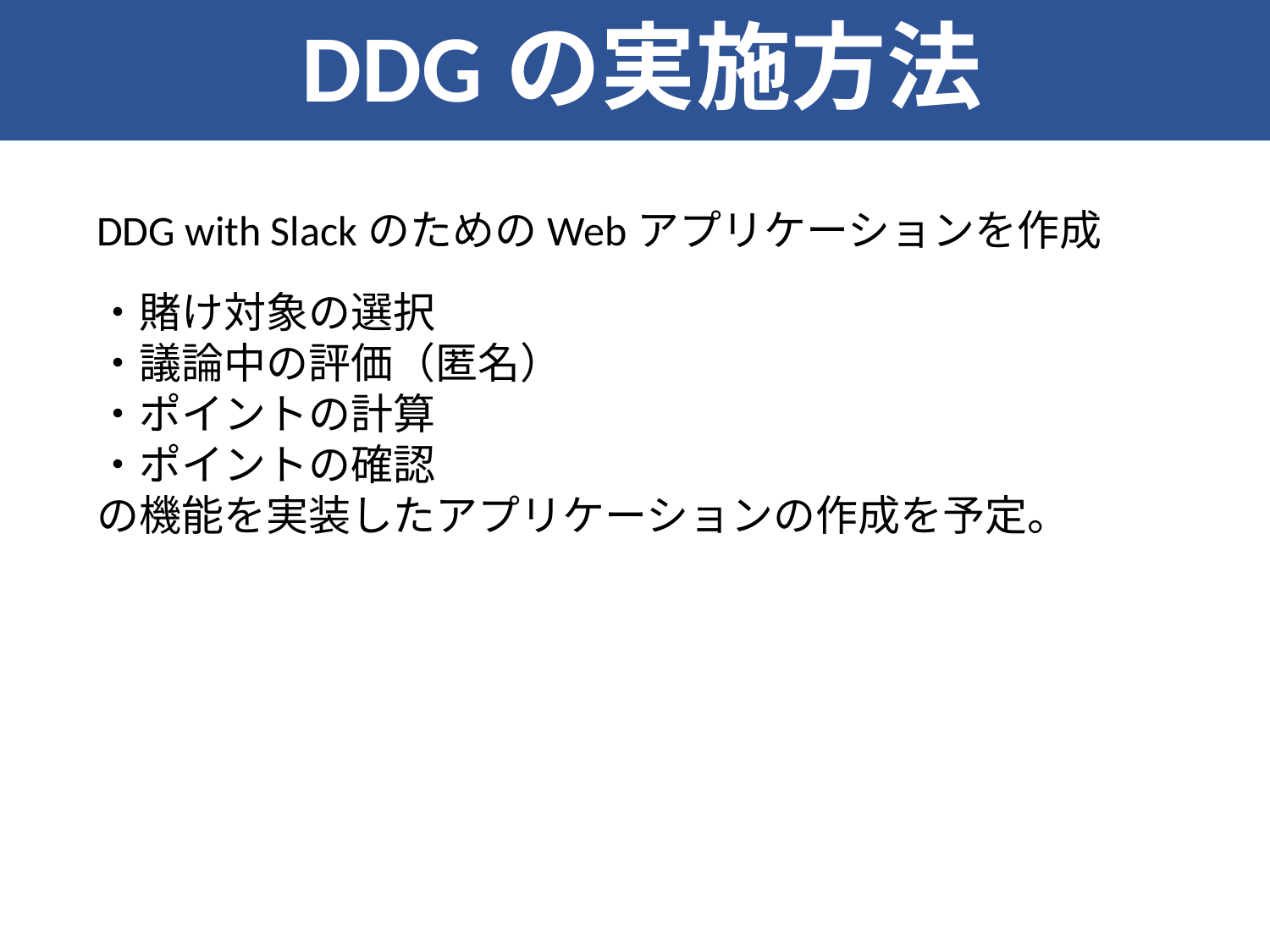

DDGの実施方法
DERC
DDG with SlackのためのWebアプリケーションを作成
・賭け対象の選択
・議論中の評価（匿名）
・ポイントの計算
・ポイントの確認
の機能を実装したアプリケーションの作成を予定。